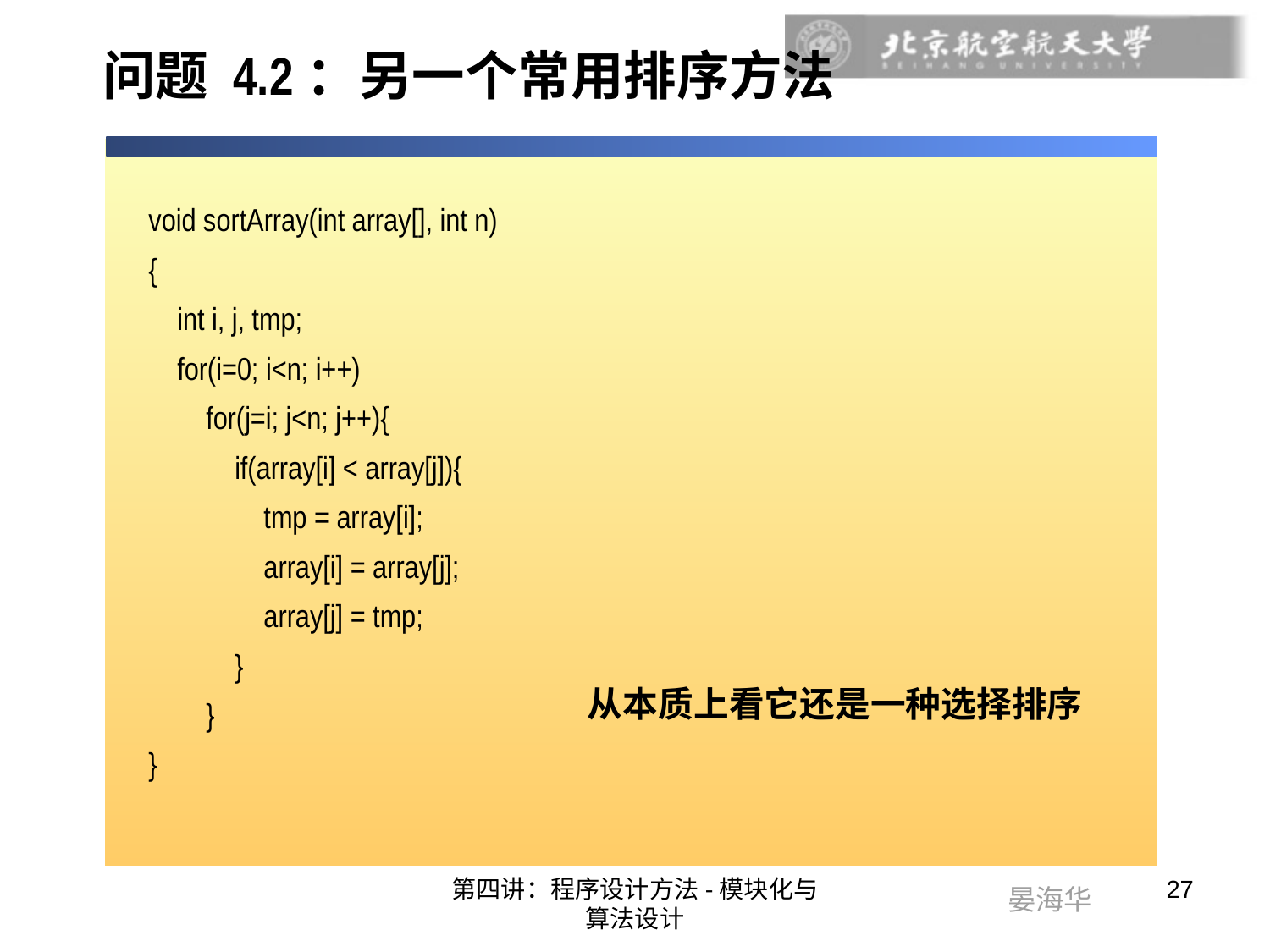

# 问题 4.2：另一个常用排序方法
void sortArray(int array[], int n)
{
    int i, j, tmp;
    for(i=0; i<n; i++)
        for(j=i; j<n; j++){
            if(array[i] < array[j]){
                tmp = array[i];
                array[i] = array[j];
                array[j] = tmp;
            }
        }
}
从本质上看它还是一种选择排序
第四讲：程序设计方法-模块化与算法设计
27